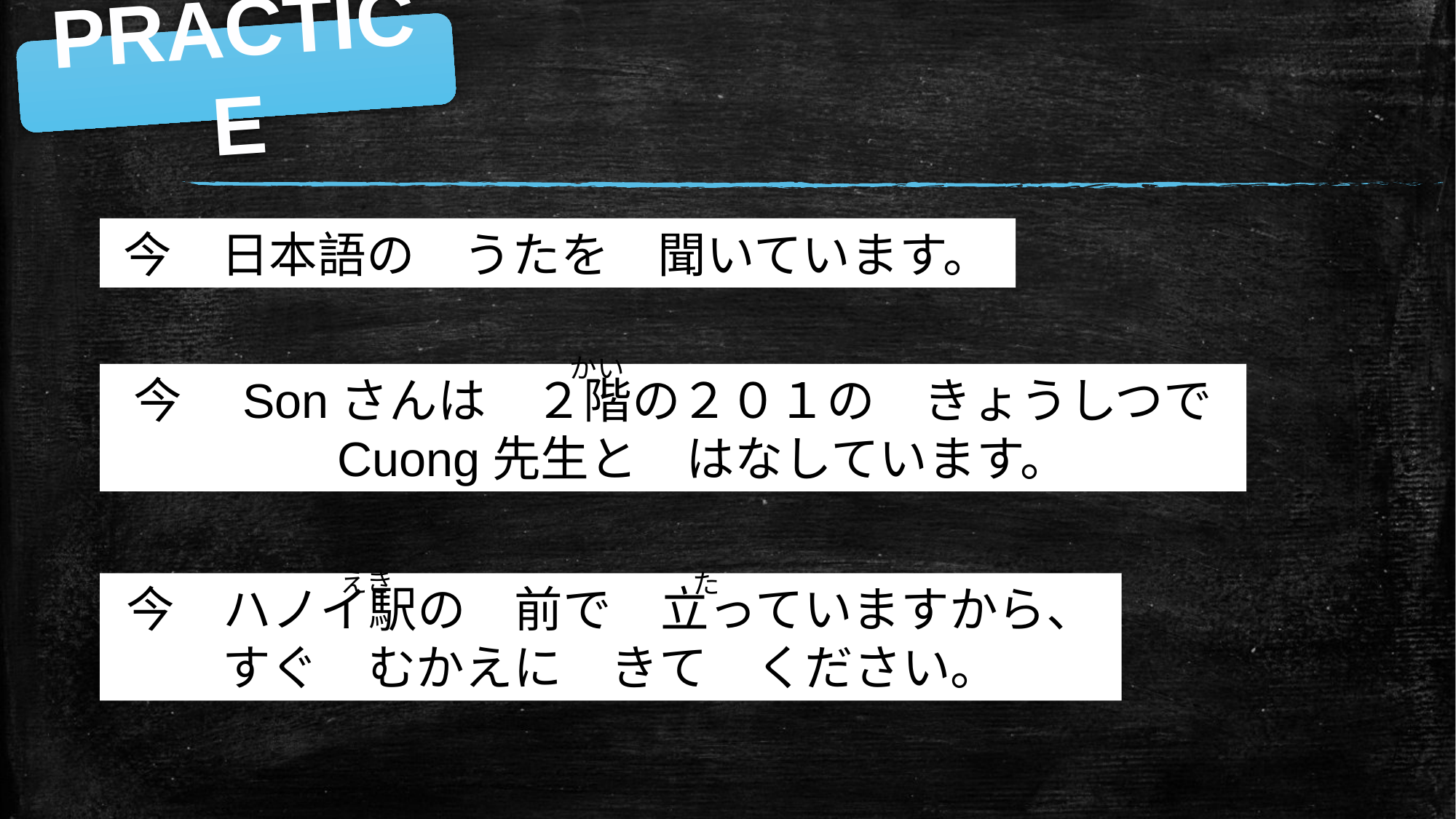

PRACTICE
今　日本語の　うたを　聞いています。
かい
今　Sonさんは　２階の２０１の　きょうしつで　Cuong先生と　はなしています。

えき
た
今　ハノイ駅の　前で　立っていますから、すぐ　むかえに　きて　ください。